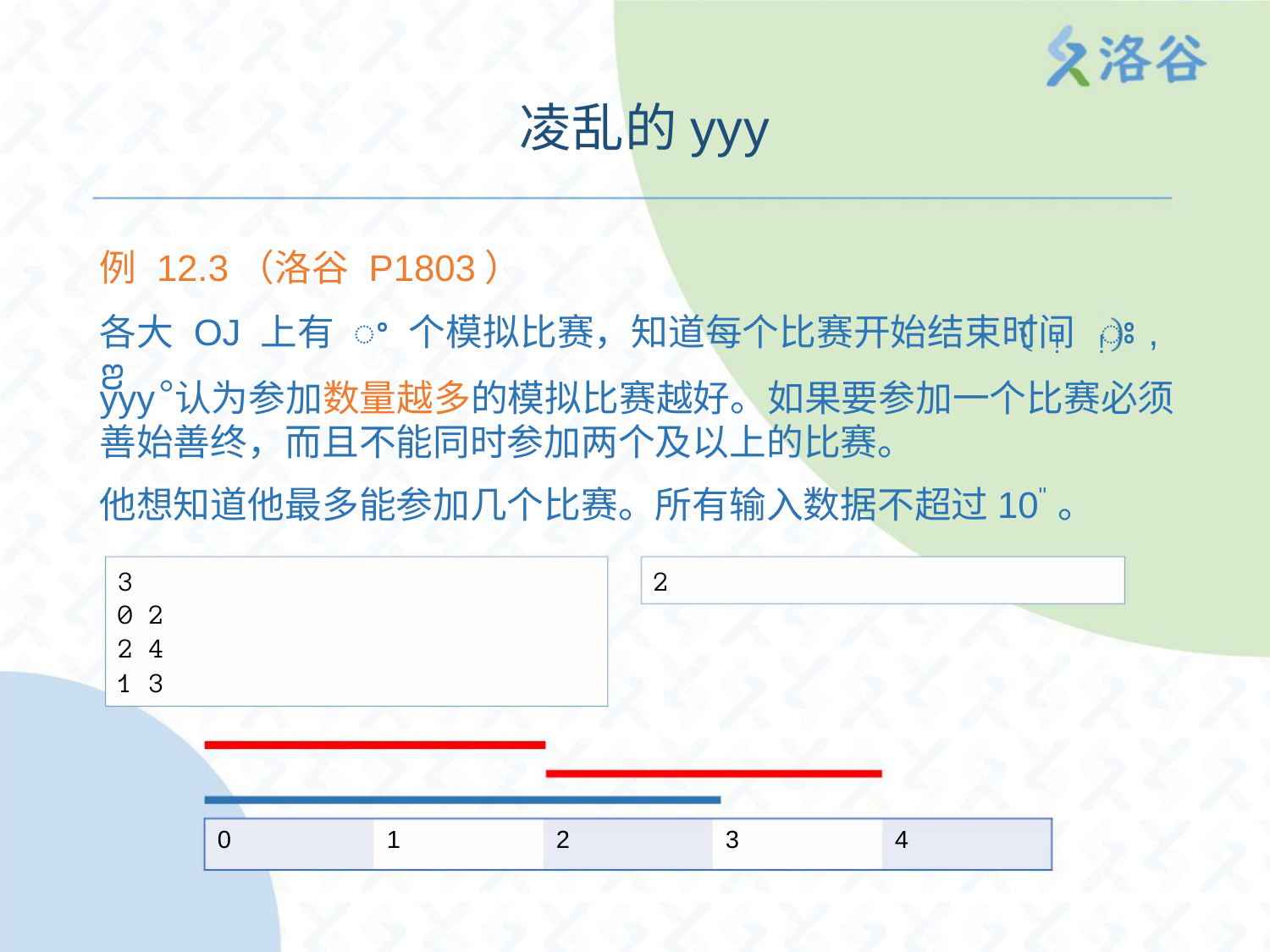

凌乱的yyy
例 12.3（洛谷 P1803）
各大 OJ 上有 ꢀ 个模拟比赛，知道每个比赛开始结束时间 ꢁ , ꢂ 。
!
!
yyy 认为参加数量越多的模拟比赛越好。如果要参加一个比赛必须
善始善终，而且不能同时参加两个及以上的比赛。
他想知道他最多能参加几个比赛。所有输入数据不超过10"。
3
2
0 2
2 4
1 3
0
1
2
3
4